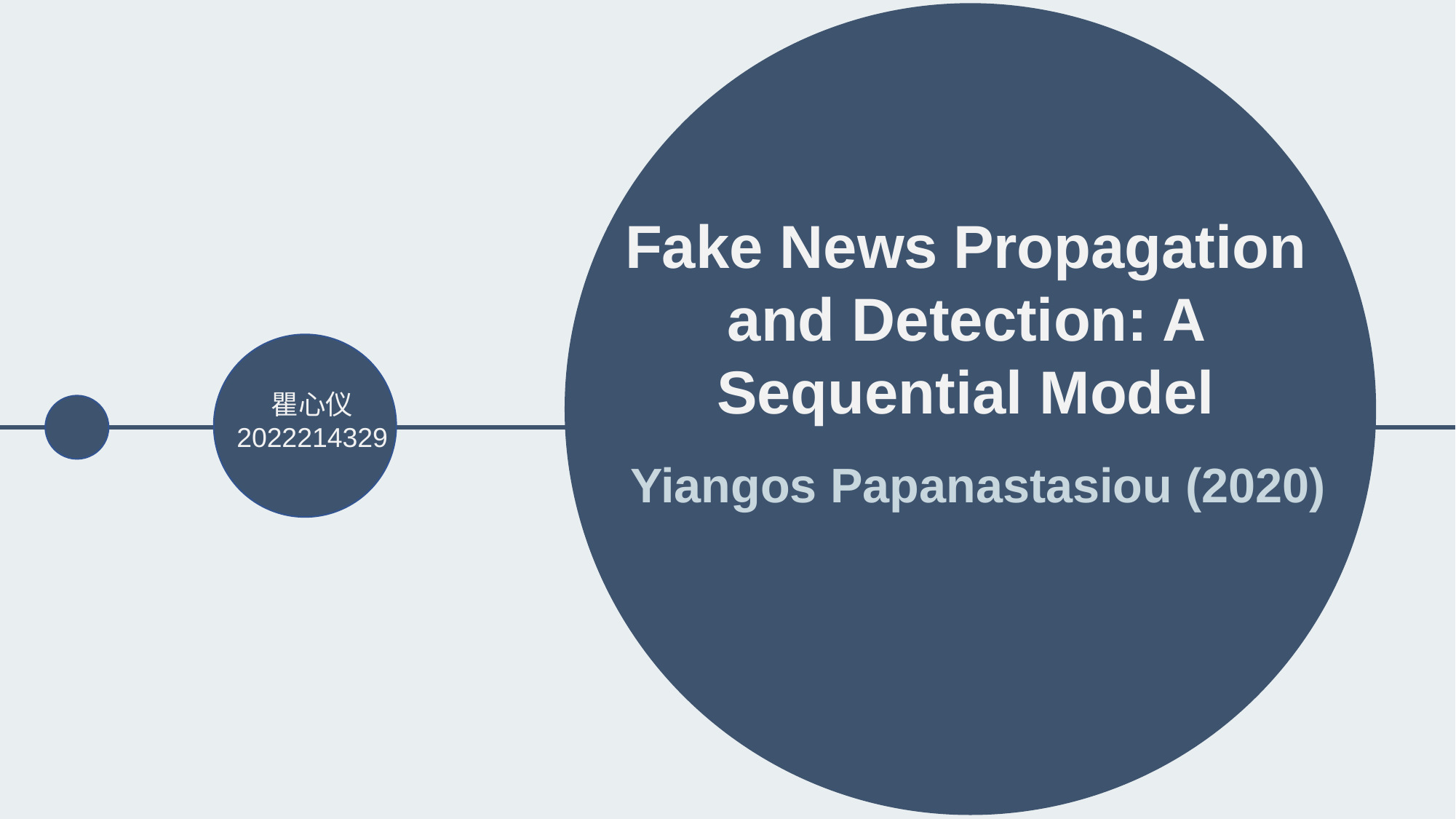

Fake News Propagation and Detection: A Sequential Model

瞿心仪
2022214329

Yiangos Papanastasiou (2020)